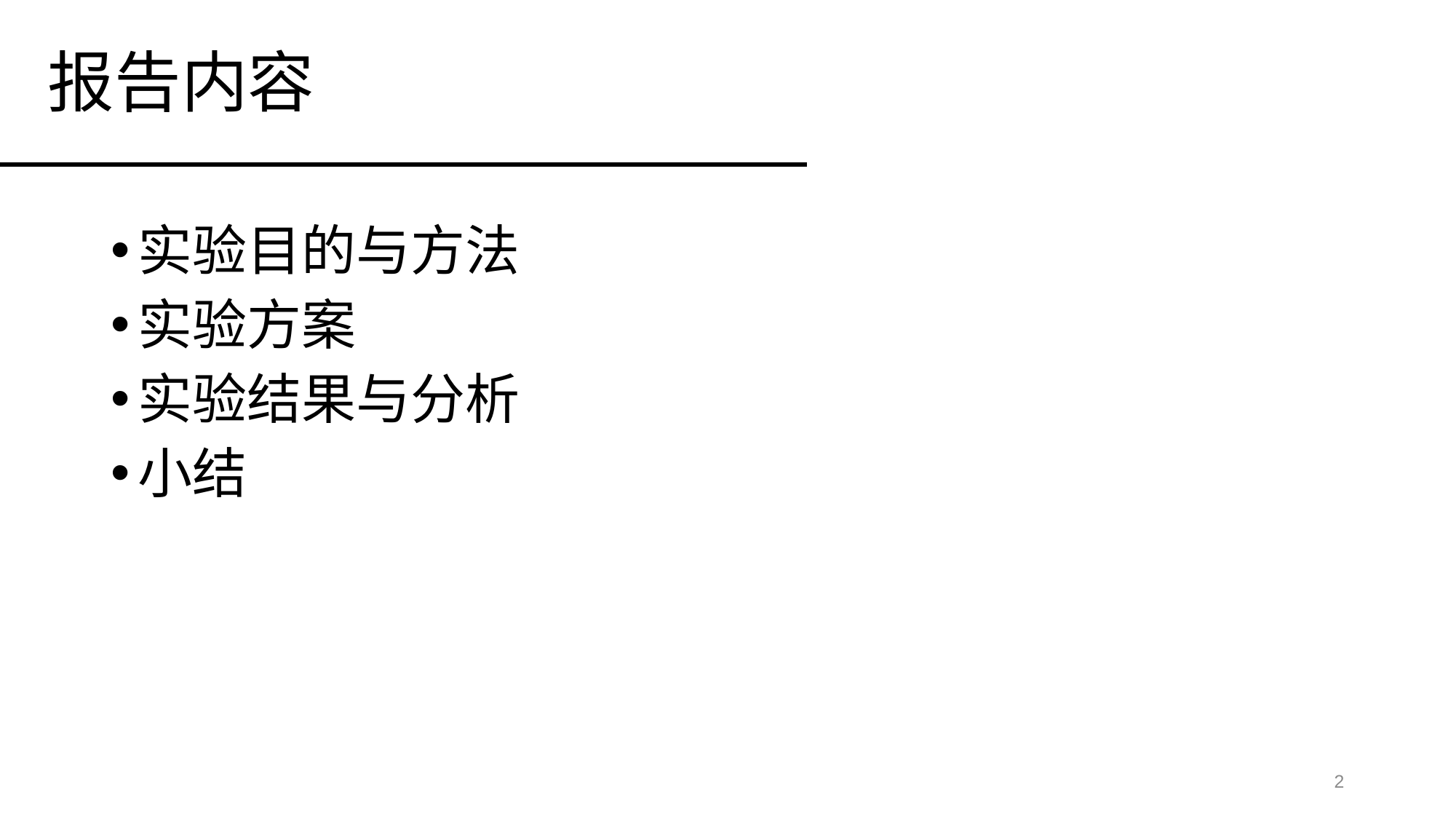

# 报告内容
实验目的与方法
实验方案
实验结果与分析
小结

2